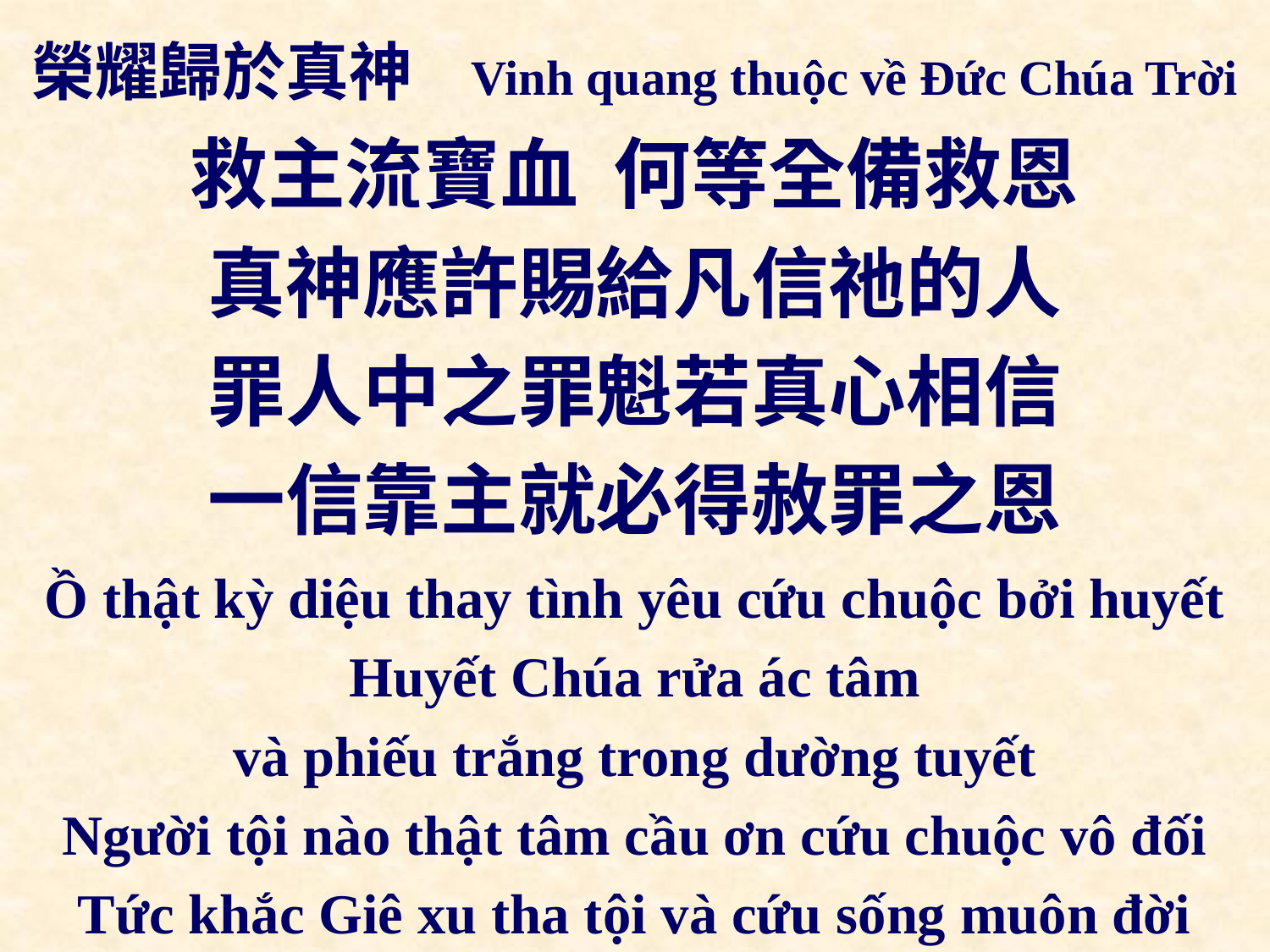

# 榮耀歸於真神   Vinh quang thuộc về Đức Chúa Trời
救主流寶血  何等全備救恩
真神應許賜給凡信祂的人
罪人中之罪魁若真心相信
一信靠主就必得赦罪之恩
Ồ thật kỳ diệu thay tình yêu cứu chuộc bởi huyết
Huyết Chúa rửa ác tâm
và phiếu trắng trong dường tuyết
Người tội nào thật tâm cầu ơn cứu chuộc vô đối
Tức khắc Giê xu tha tội và cứu sống muôn đời